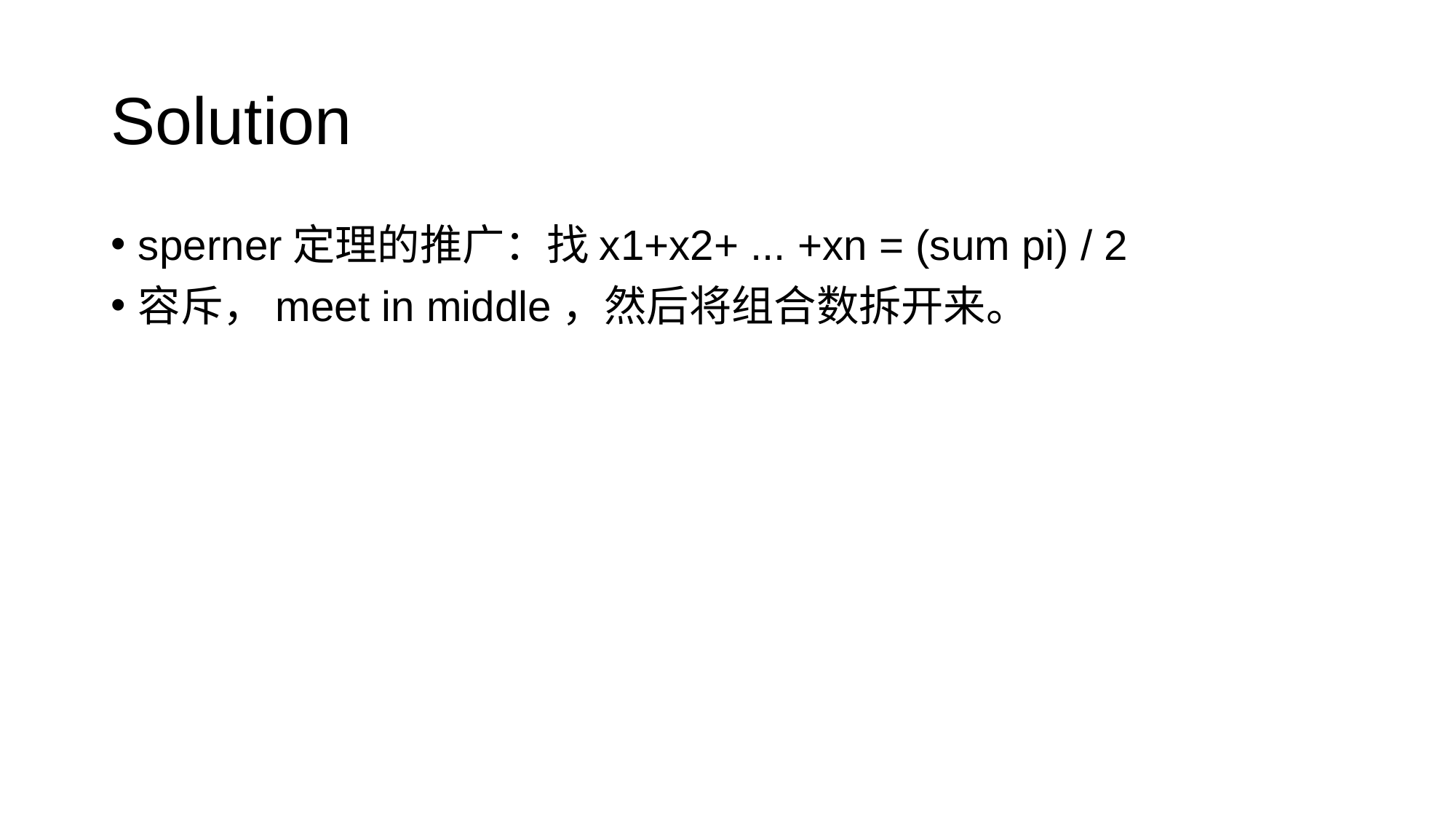

# Solution
sperner定理的推广：找x1+x2+ ... +xn = (sum pi) / 2
容斥，meet in middle，然后将组合数拆开来。